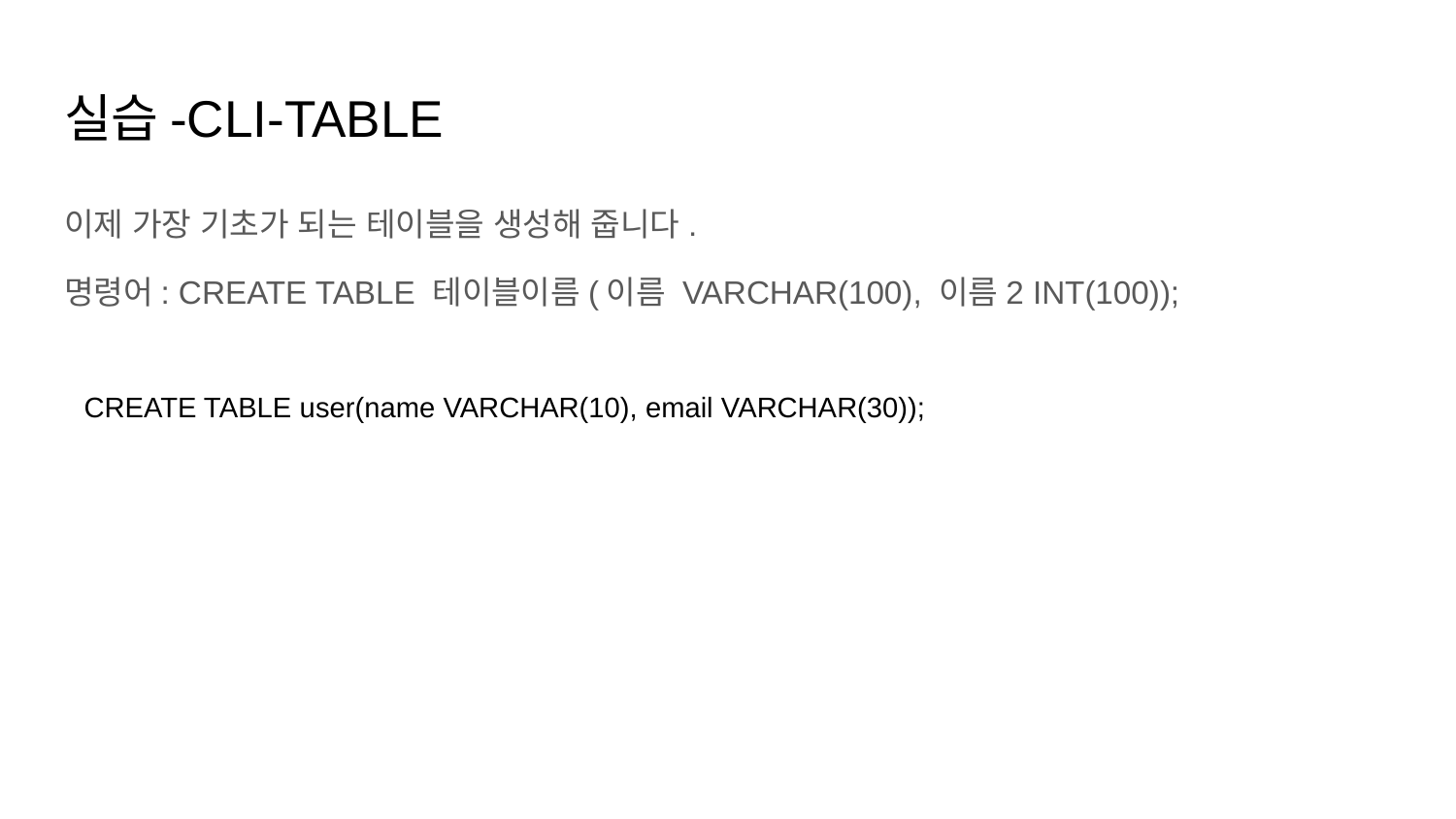

# 실습-CLI-TABLE
이제 가장 기초가 되는 테이블을 생성해 줍니다.
명령어: CREATE TABLE 테이블이름(이름 VARCHAR(100), 이름2 INT(100));
CREATE TABLE user(name VARCHAR(10), email VARCHAR(30));